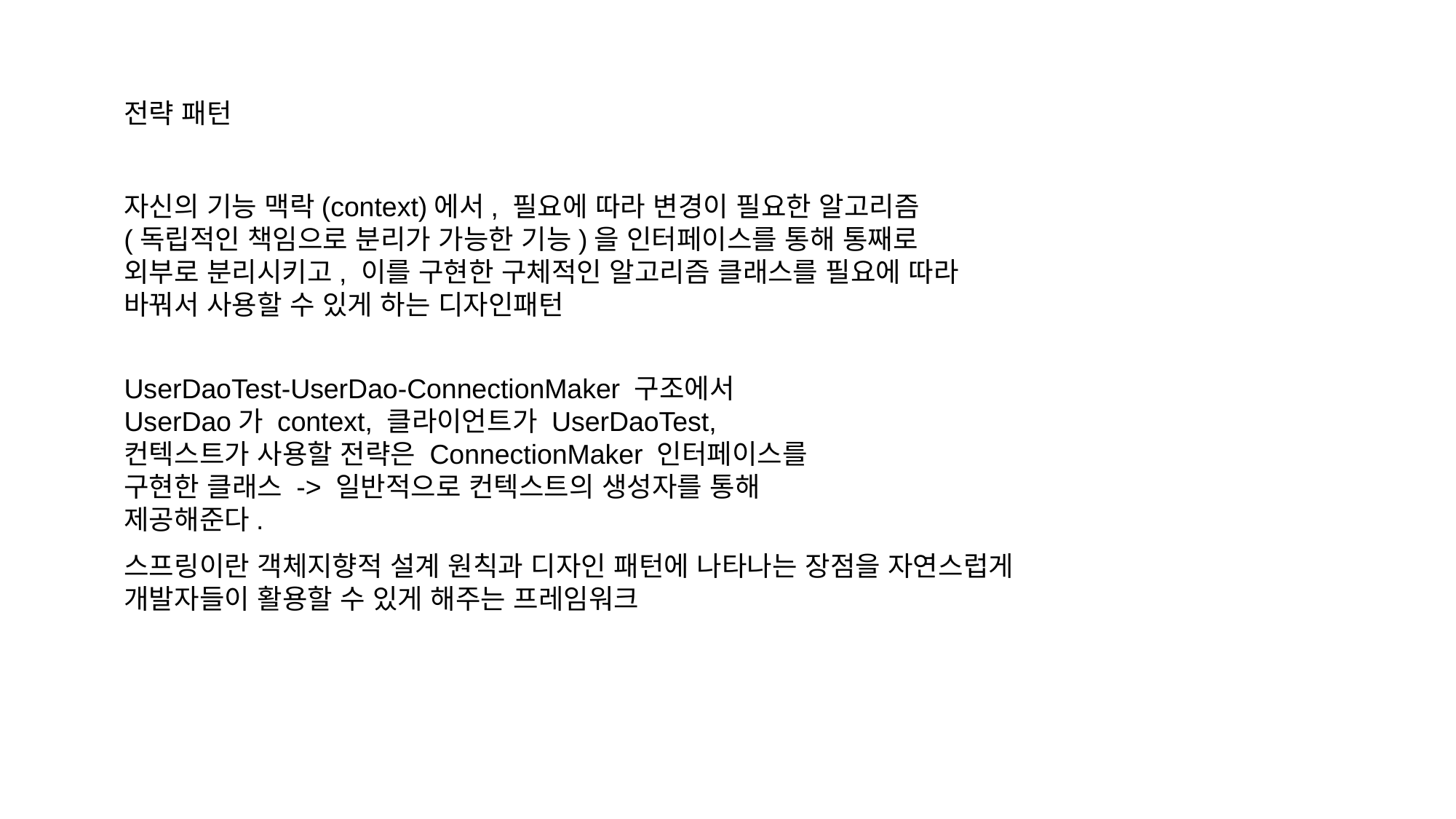

전략 패턴
자신의 기능 맥락(context)에서, 필요에 따라 변경이 필요한 알고리즘(독립적인 책임으로 분리가 가능한 기능)을 인터페이스를 통해 통째로 외부로 분리시키고, 이를 구현한 구체적인 알고리즘 클래스를 필요에 따라 바꿔서 사용할 수 있게 하는 디자인패턴
UserDaoTest-UserDao-ConnectionMaker 구조에서 UserDao가 context, 클라이언트가 UserDaoTest, 컨텍스트가 사용할 전략은 ConnectionMaker 인터페이스를 구현한 클래스 -> 일반적으로 컨텍스트의 생성자를 통해 제공해준다.
스프링이란 객체지향적 설계 원칙과 디자인 패턴에 나타나는 장점을 자연스럽게 개발자들이 활용할 수 있게 해주는 프레임워크